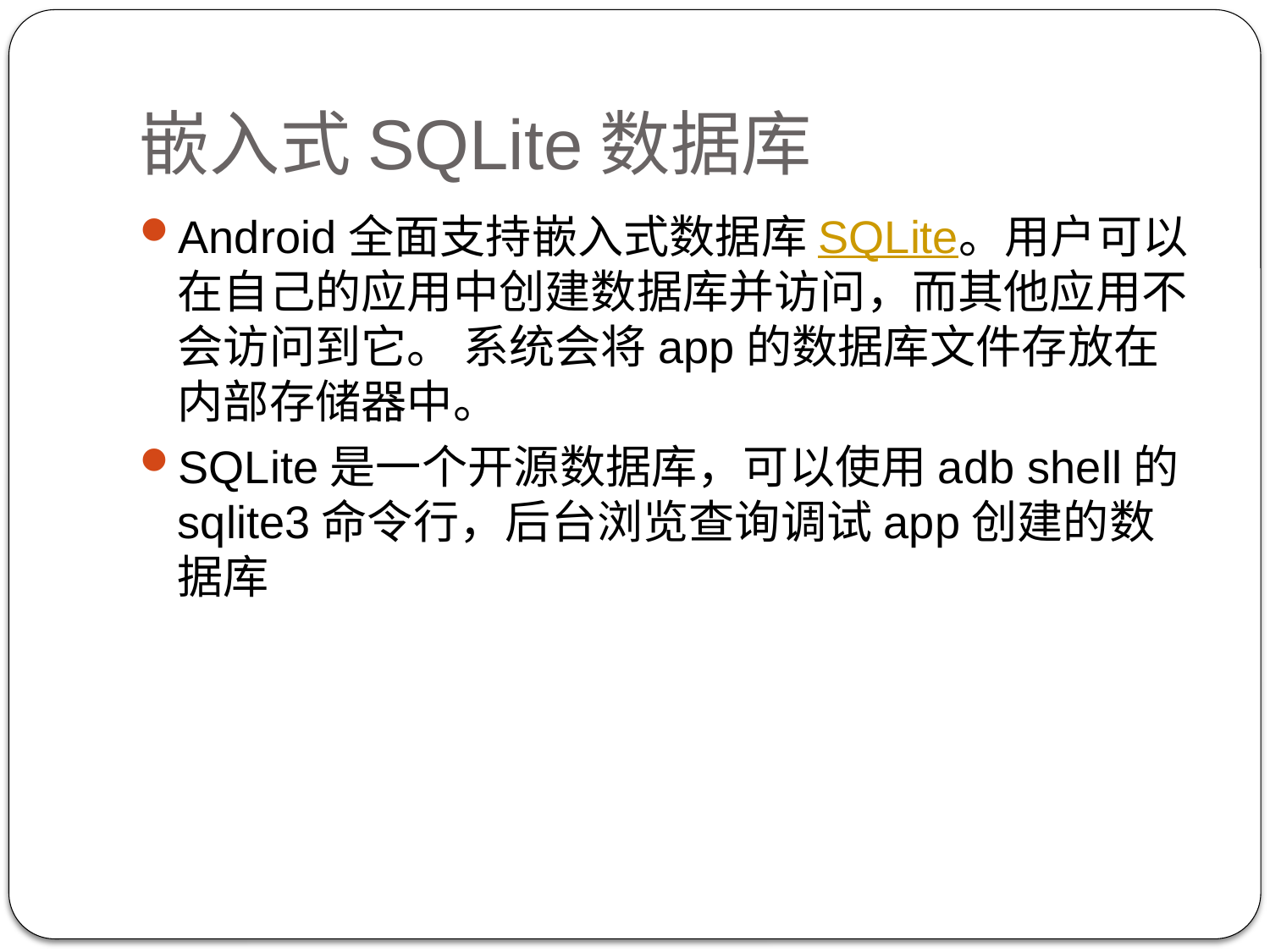

# 嵌入式SQLite数据库
Android全面支持嵌入式数据库SQLite。用户可以在自己的应用中创建数据库并访问，而其他应用不会访问到它。 系统会将app的数据库文件存放在内部存储器中。
SQLite是一个开源数据库，可以使用adb shell的sqlite3命令行，后台浏览查询调试app创建的数据库